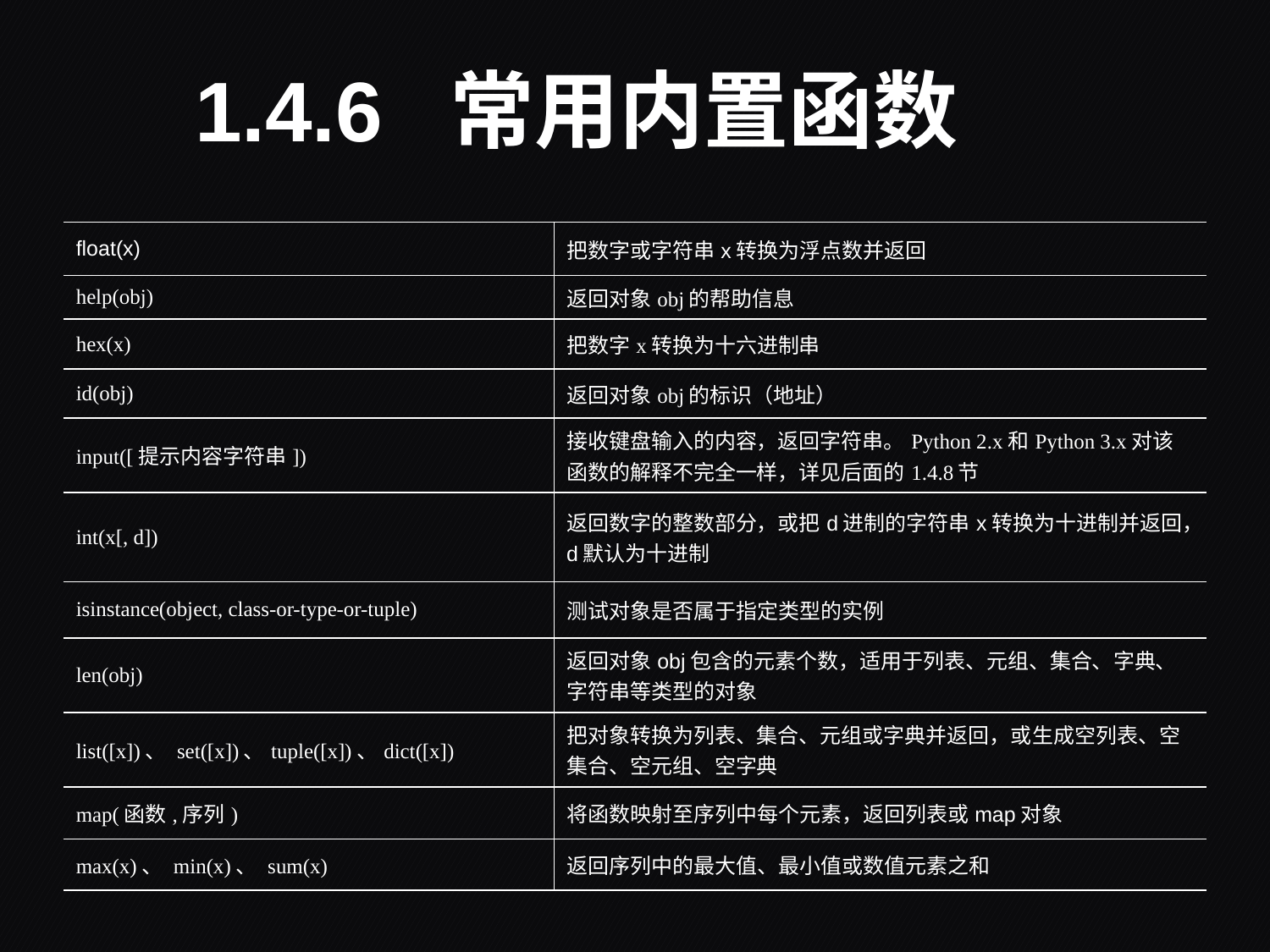

# 1.4.6  常用内置函数
| float(x) | 把数字或字符串x转换为浮点数并返回 |
| --- | --- |
| help(obj) | 返回对象obj的帮助信息 |
| hex(x) | 把数字x转换为十六进制串 |
| id(obj) | 返回对象obj的标识（地址） |
| input([提示内容字符串]) | 接收键盘输入的内容，返回字符串。Python 2.x和Python 3.x对该函数的解释不完全一样，详见后面的1.4.8节 |
| int(x[, d]) | 返回数字的整数部分，或把d进制的字符串x转换为十进制并返回，d默认为十进制 |
| isinstance(object, class-or-type-or-tuple) | 测试对象是否属于指定类型的实例 |
| len(obj) | 返回对象obj包含的元素个数，适用于列表、元组、集合、字典、字符串等类型的对象 |
| list([x])、 set([x])、tuple([x])、dict([x]) | 把对象转换为列表、集合、元组或字典并返回，或生成空列表、空集合、空元组、空字典 |
| map(函数,序列) | 将函数映射至序列中每个元素，返回列表或map对象 |
| max(x)、 min(x)、 sum(x) | 返回序列中的最大值、最小值或数值元素之和 |